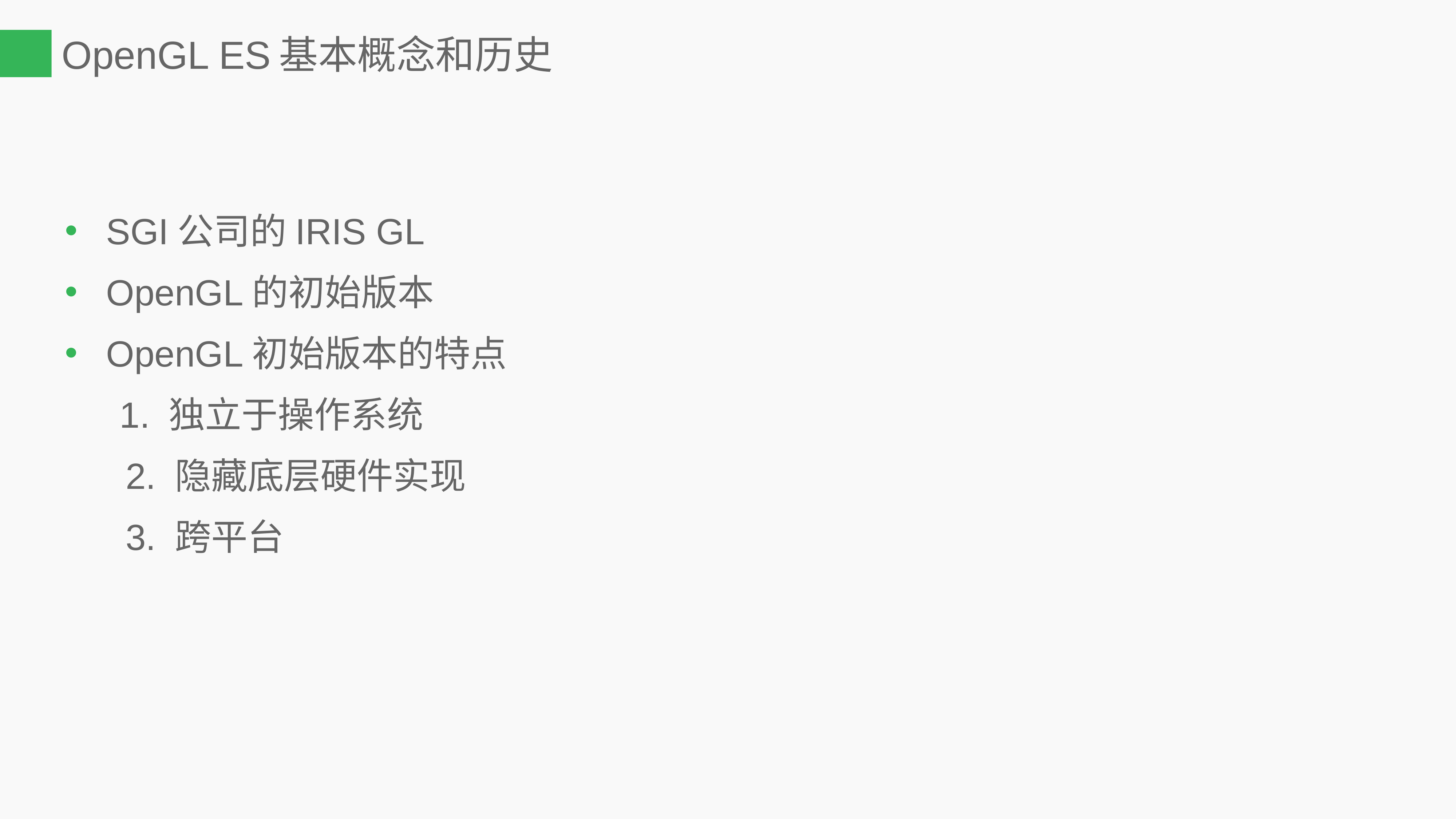

# OpenGL ES基本概念和历史
SGI公司的IRIS GL
OpenGL的初始版本
OpenGL初始版本的特点
	1. 独立于操作系统
      2. 隐藏底层硬件实现
      3. 跨平台